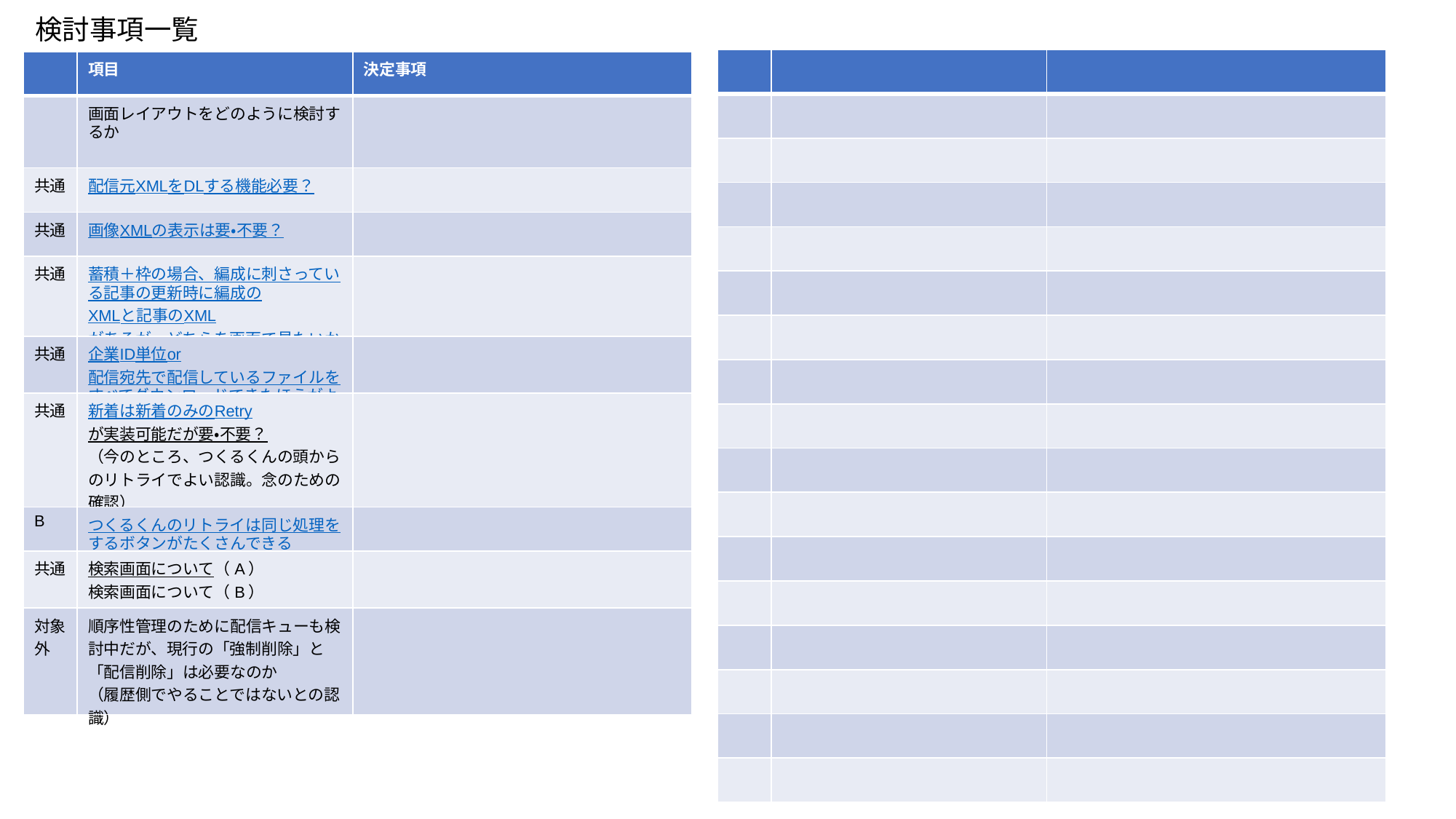

検討事項一覧
|  |  |  |
| --- | --- | --- |
|  |  |  |
|  |  |  |
|  |  |  |
|  |  |  |
|  |  |  |
|  |  |  |
|  |  |  |
|  |  |  |
|  |  |  |
|  |  |  |
|  |  |  |
|  |  |  |
|  |  |  |
|  |  |  |
|  |  |  |
|  |  |  |
|  | 項目 | 決定事項 |
| --- | --- | --- |
|  | 画面レイアウトをどのように検討するか ⇒開発側からは2案あり |  |
| 共通 | 配信元XMLをDLする機能必要？ |  |
| 共通 | 画像XMLの表示は要・不要？ |  |
| 共通 | 蓄積＋枠の場合、編成に刺さっている記事の更新時に編成のXMLと記事のXMLがあるが、どちらを画面で見たいか |  |
| 共通 | 企業ID単位or配信宛先で配信しているファイルをすべてダウンロードできたほうがよいか？ |  |
| 共通 | 新着は新着のみのRetryが実装可能だが要・不要？ （今のところ、つくるくんの頭からのリトライでよい認識。念のための確認） |  |
| B | つくるくんのリトライは同じ処理をするボタンがたくさんできる |  |
| 共通 | 検索画面について（A） 検索画面について（B） |  |
| 対象外 | 順序性管理のために配信キューも検討中だが、現行の「強制削除」と「配信削除」は必要なのか （履歴側でやることではないとの認識） |  |